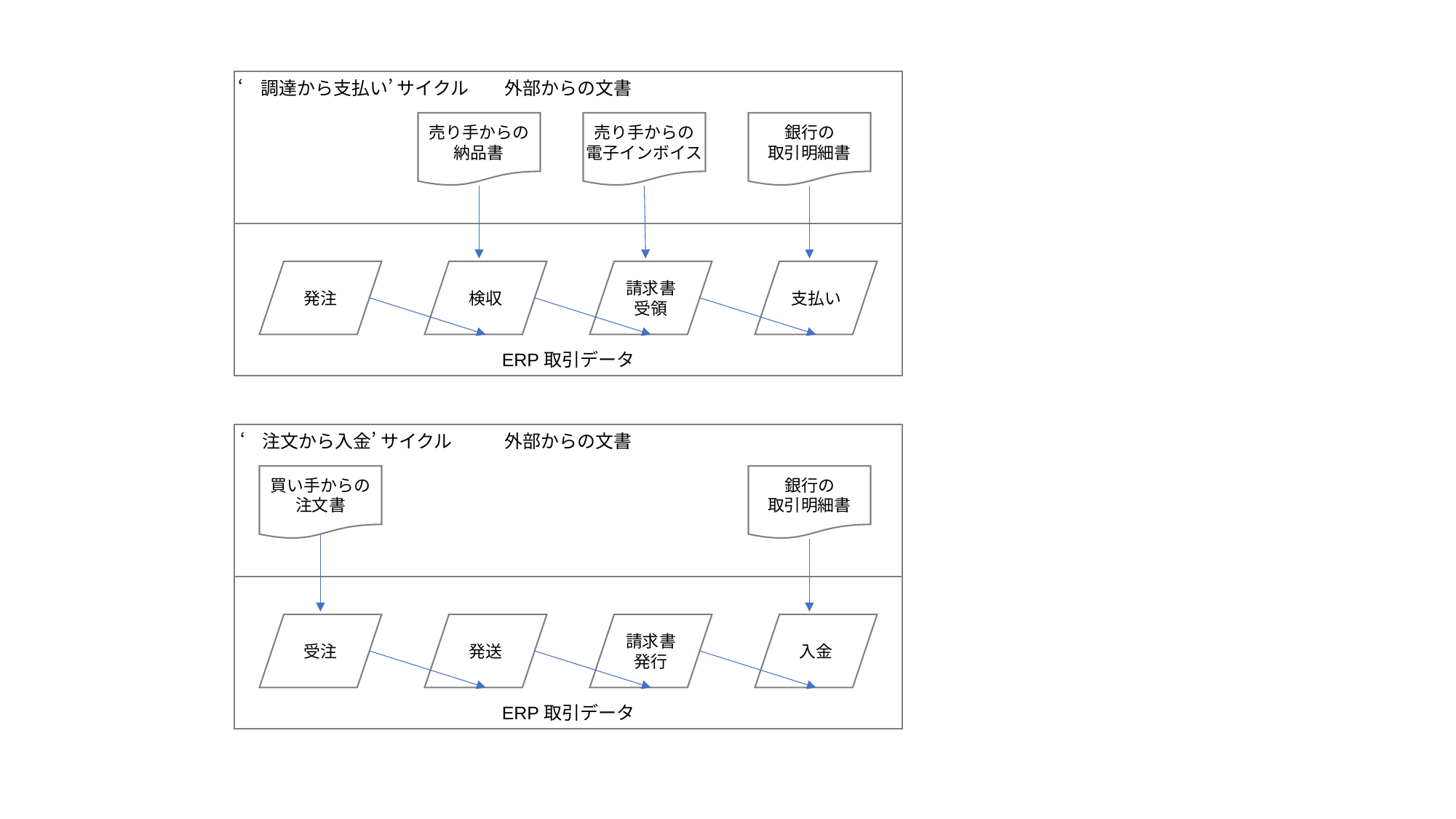

外部からの文書
‘調達から支払い’ サイクル
売り手からの
納品書
売り手からの
電子インボイス
銀行の
取引明細書
ERP取引データ
発注
検収
請求書
受領
支払い
外部からの文書
‘注文から入金’ サイクル
買い手からの
注文書
銀行の
取引明細書
ERP取引データ
受注
発送
請求書
発行
入金